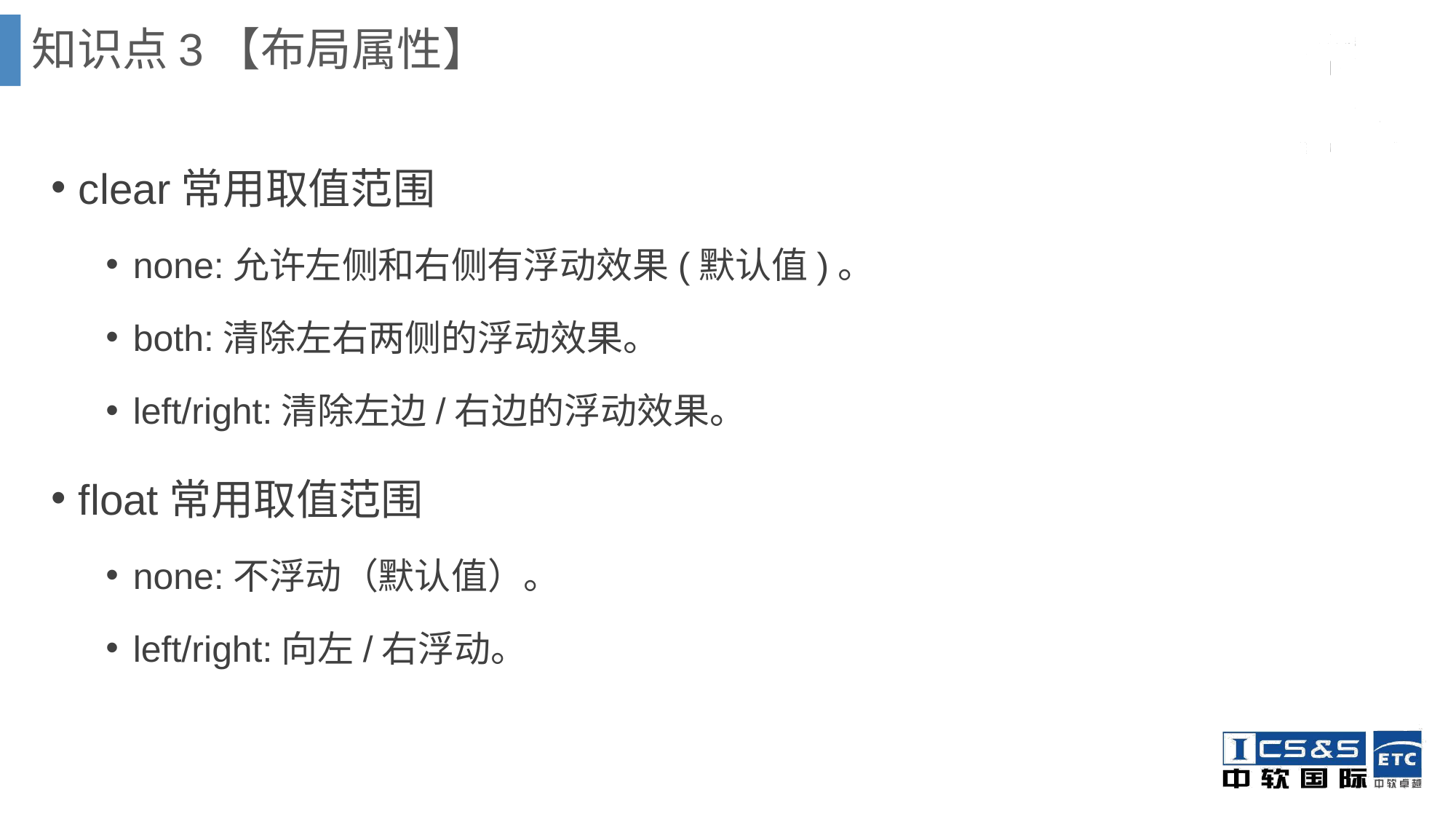

知识点3【布局属性】
clear常用取值范围
none:允许左侧和右侧有浮动效果(默认值)。
both:清除左右两侧的浮动效果。
left/right:清除左边/右边的浮动效果。
float常用取值范围
none:不浮动（默认值）。
left/right:向左/右浮动。